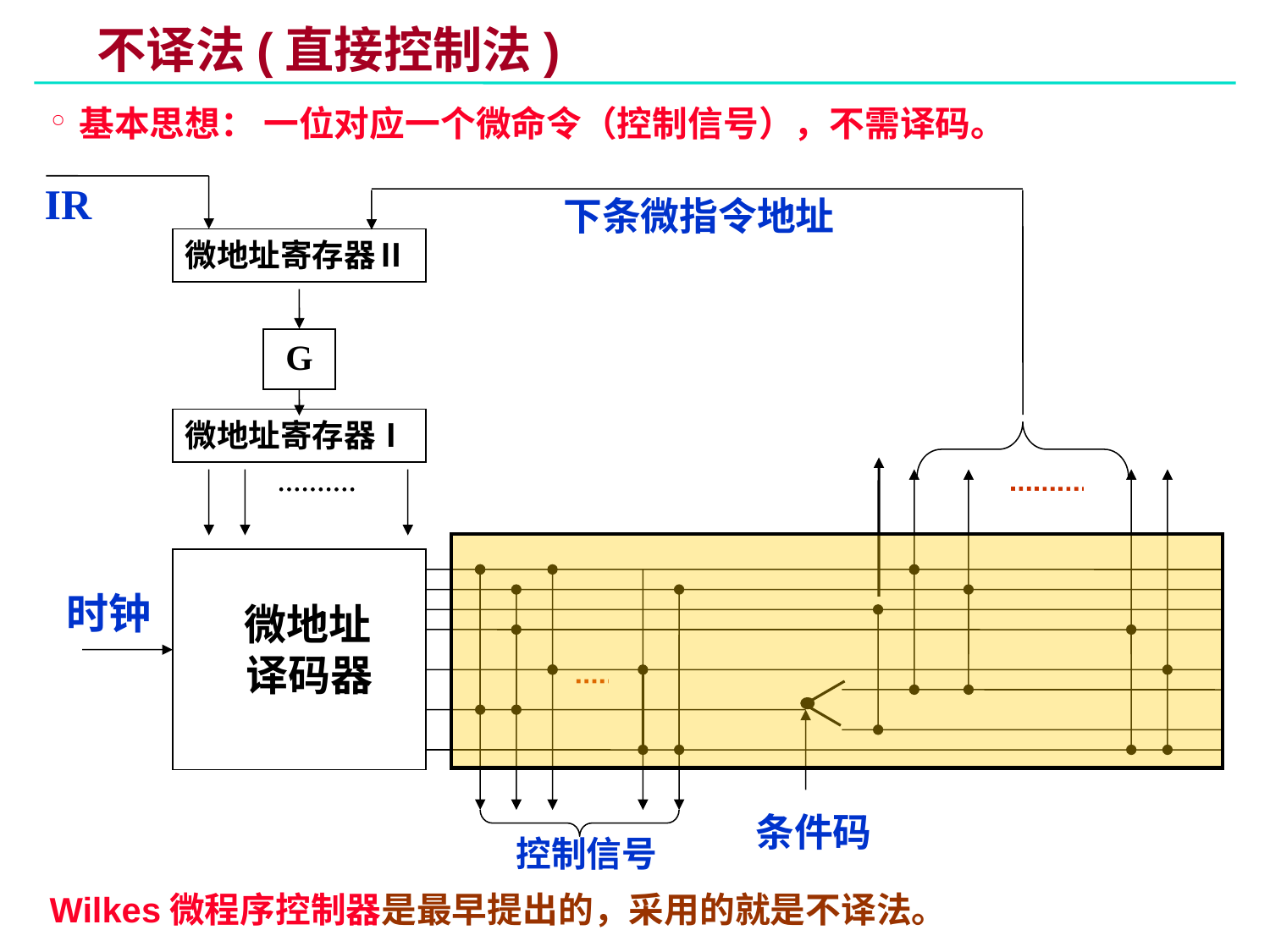

# 不译法(直接控制法)
基本思想： 一位对应一个微命令（控制信号），不需译码。
IR

微地址寄存器Ⅱ

G

微地址寄存器Ⅰ

   微地址
 译码器

下条微指令地址

时钟

条件码
控制信号
Wilkes微程序控制器是最早提出的，采用的就是不译法。